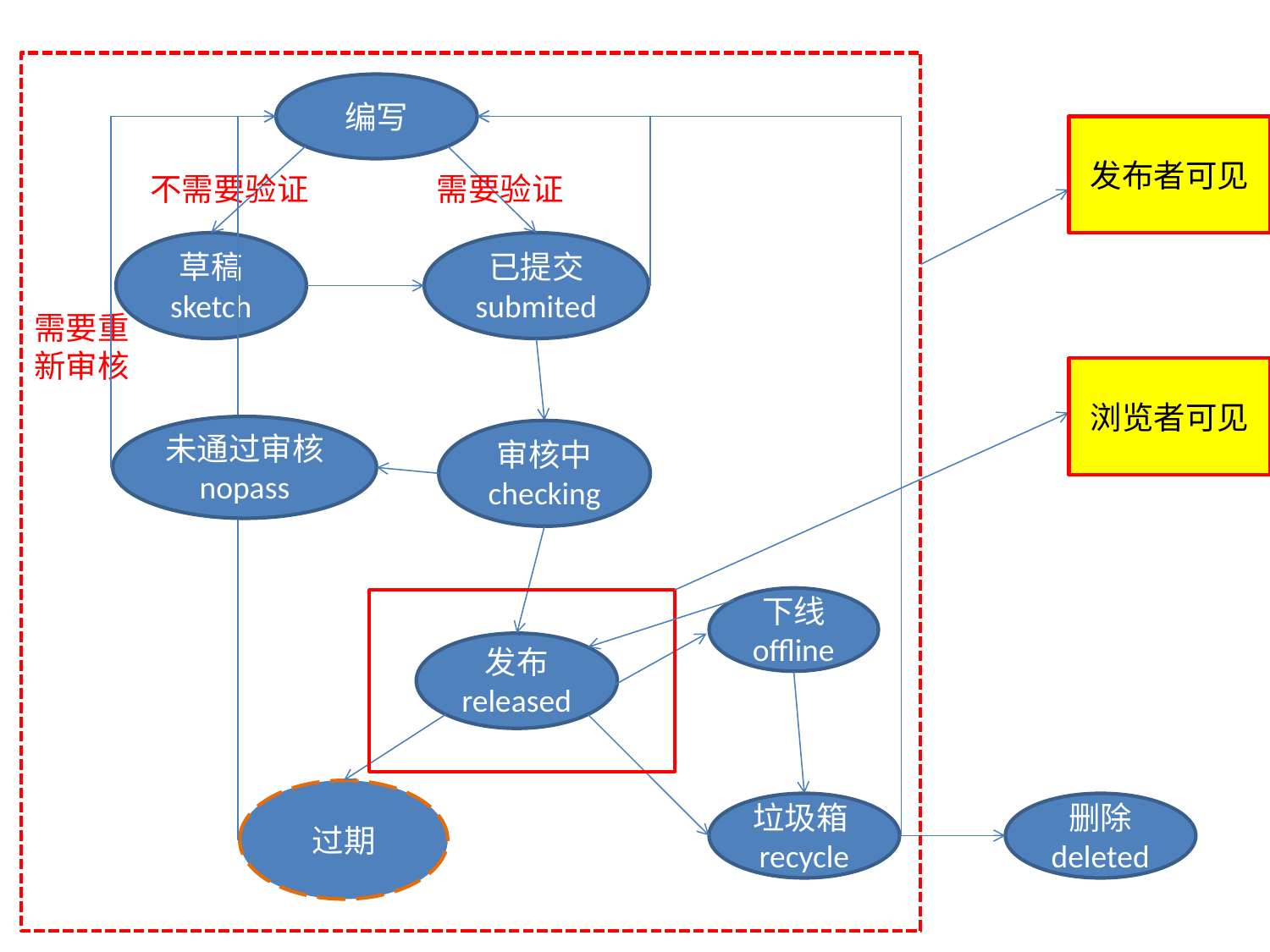

编写
发布者可见
不需要验证
需要验证
草稿
sketch
已提交
submited
需要重新审核
浏览者可见
未通过审核
nopass
审核中
checking
下线
offline

发布
released
过期
垃圾箱recycle
删除
deleted